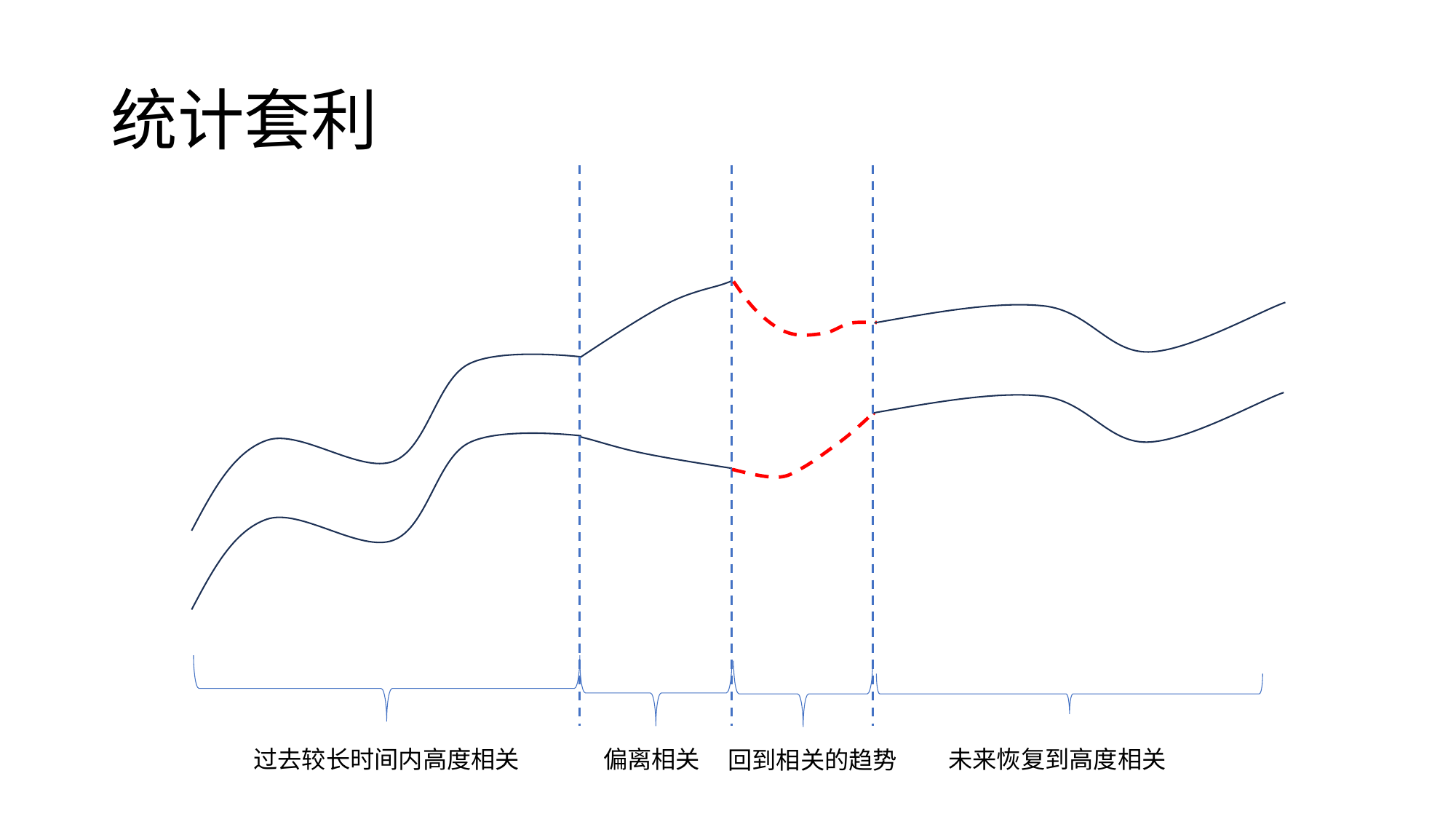

# 统计套利

偏离相关

回到相关的趋势

未来恢复到高度相关

过去较长时间内高度相关